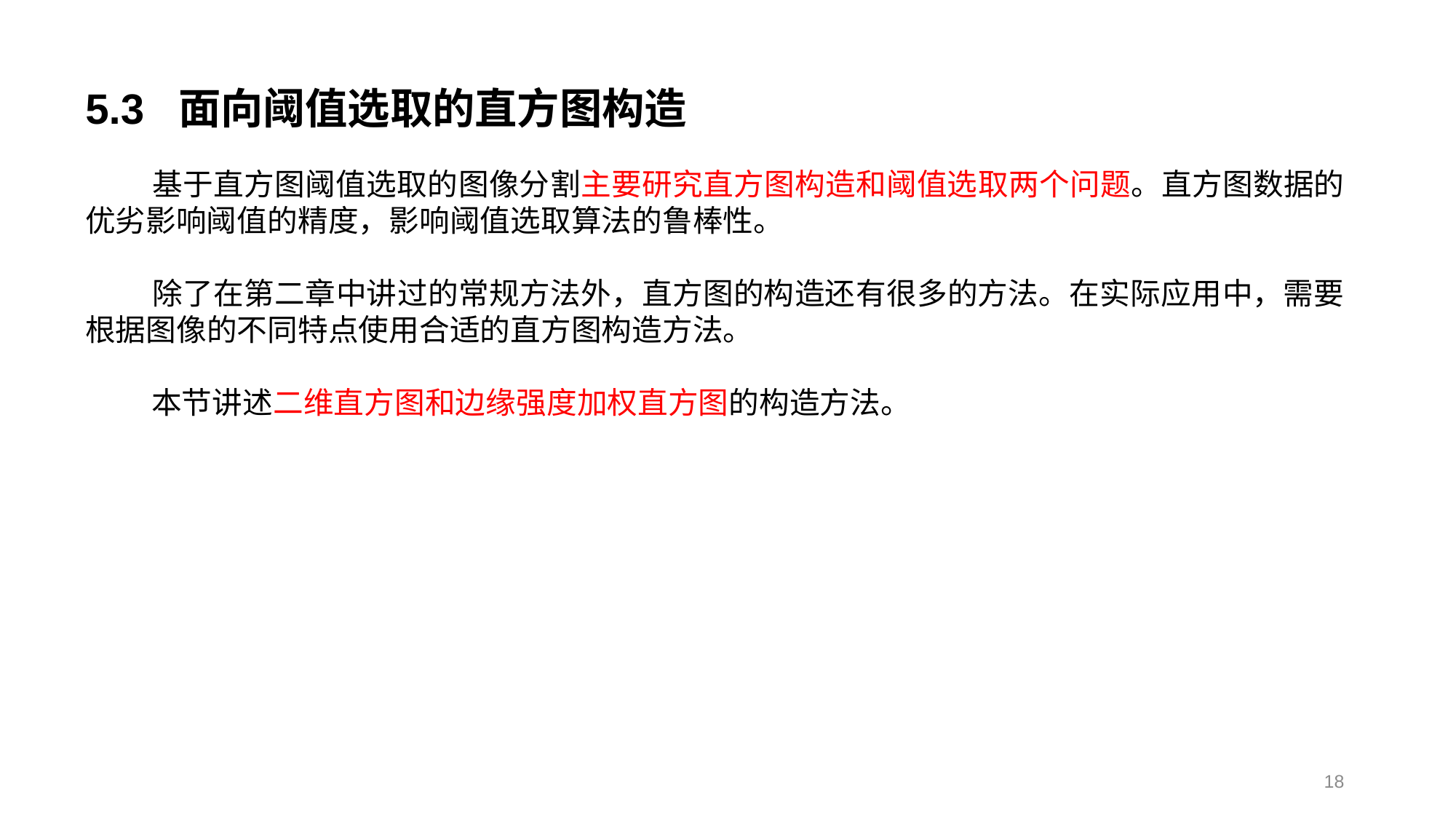

# 5.3  面向阈值选取的直方图构造
    基于直方图阈值选取的图像分割主要研究直方图构造和阈值选取两个问题。直方图数据的优劣影响阈值的精度，影响阈值选取算法的鲁棒性。

    除了在第二章中讲过的常规方法外，直方图的构造还有很多的方法。在实际应用中，需要根据图像的不同特点使用合适的直方图构造方法。

    本节讲述二维直方图和边缘强度加权直方图的构造方法。
18